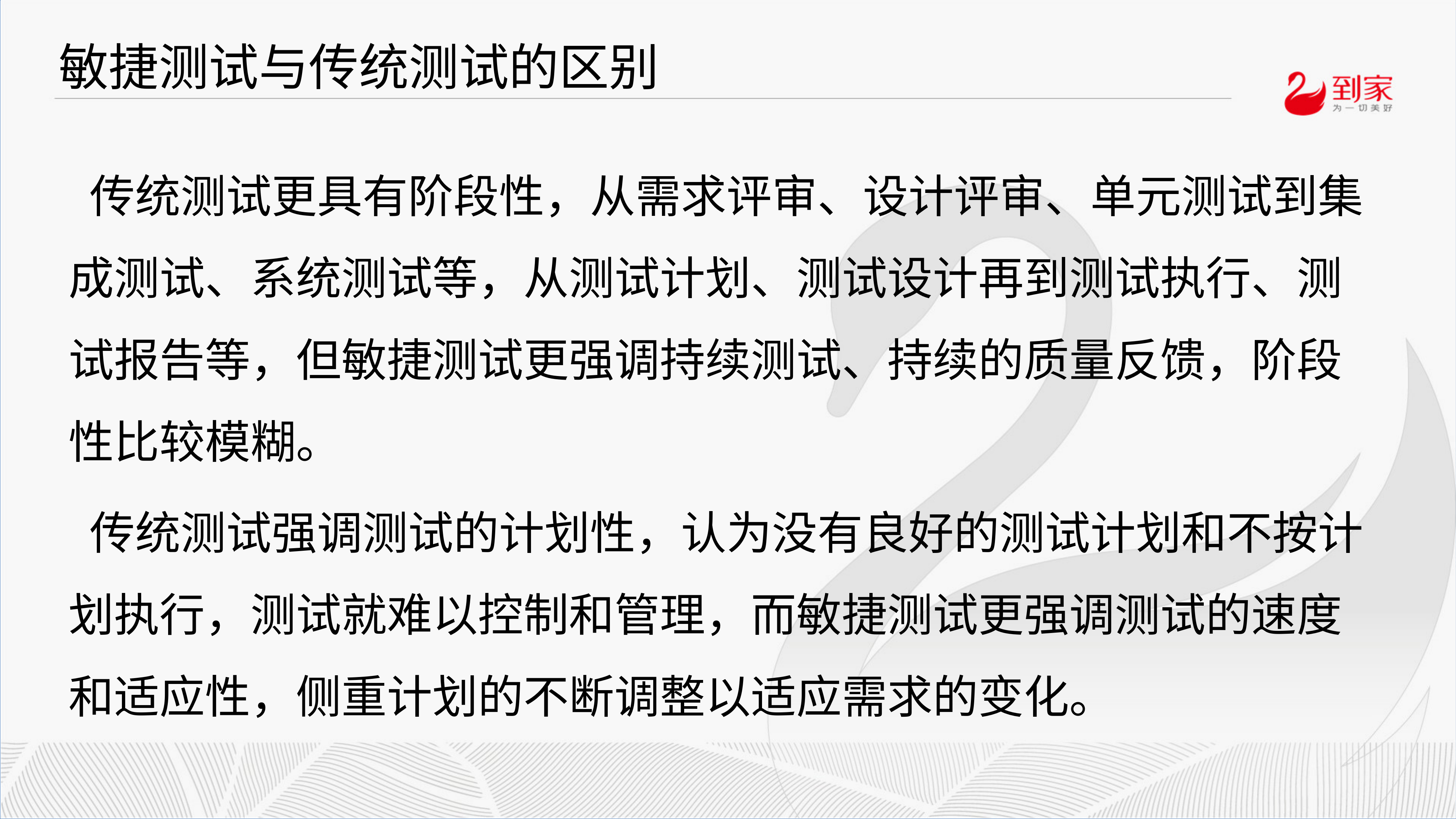

# 敏捷测试与传统测试的区别
 传统测试更具有阶段性，从需求评审、设计评审、单元测试到集成测试、系统测试等，从测试计划、测试设计再到测试执行、测试报告等，但敏捷测试更强调持续测试、持续的质量反馈，阶段性比较模糊。
 传统测试强调测试的计划性，认为没有良好的测试计划和不按计划执行，测试就难以控制和管理，而敏捷测试更强调测试的速度和适应性，侧重计划的不断调整以适应需求的变化。